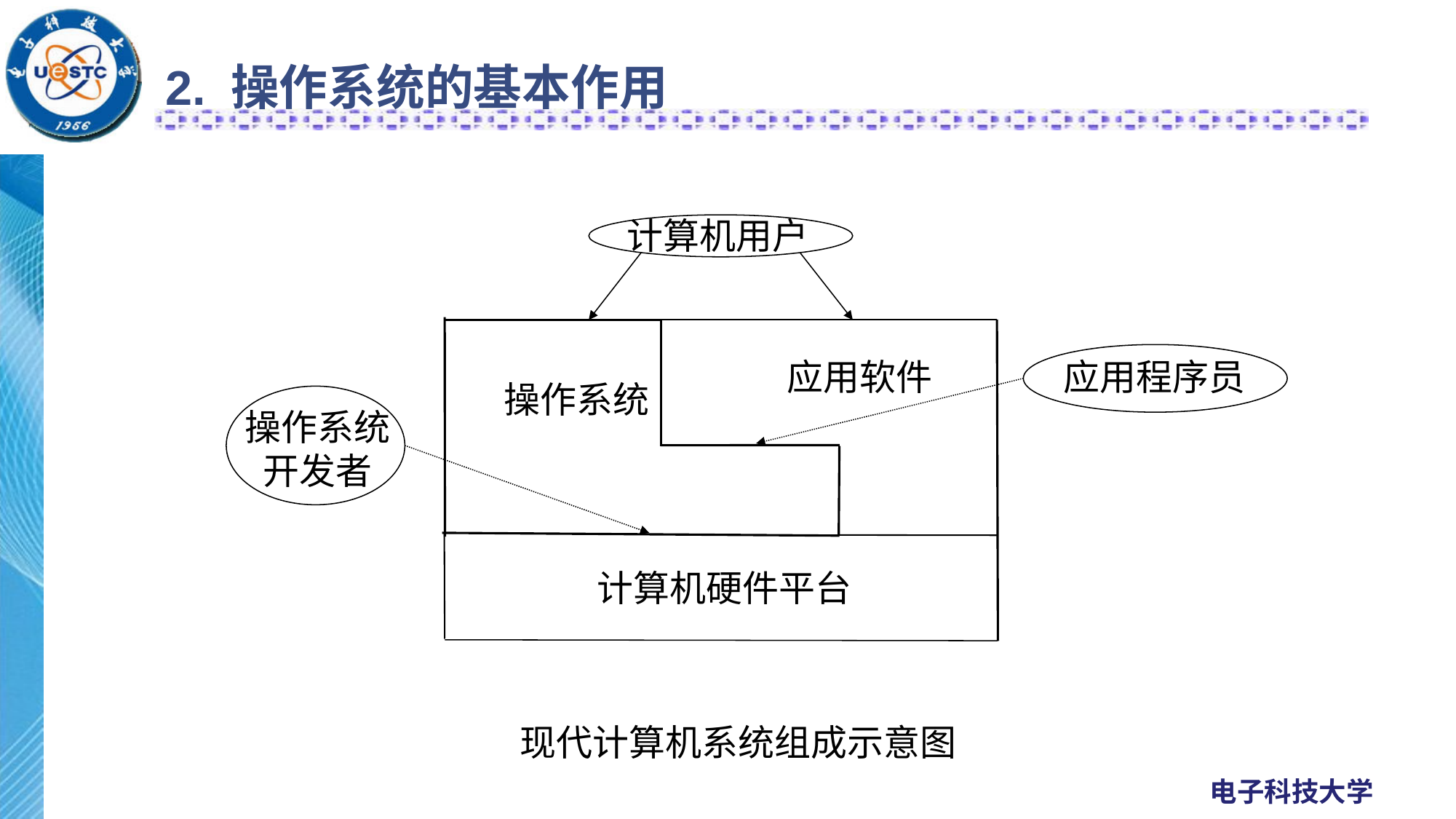

# 2. 操作系统的基本作用
计算机用户

应用软件
应用程序员
操作系统
操作系统
开发者
计算机硬件平台
现代计算机系统组成示意图